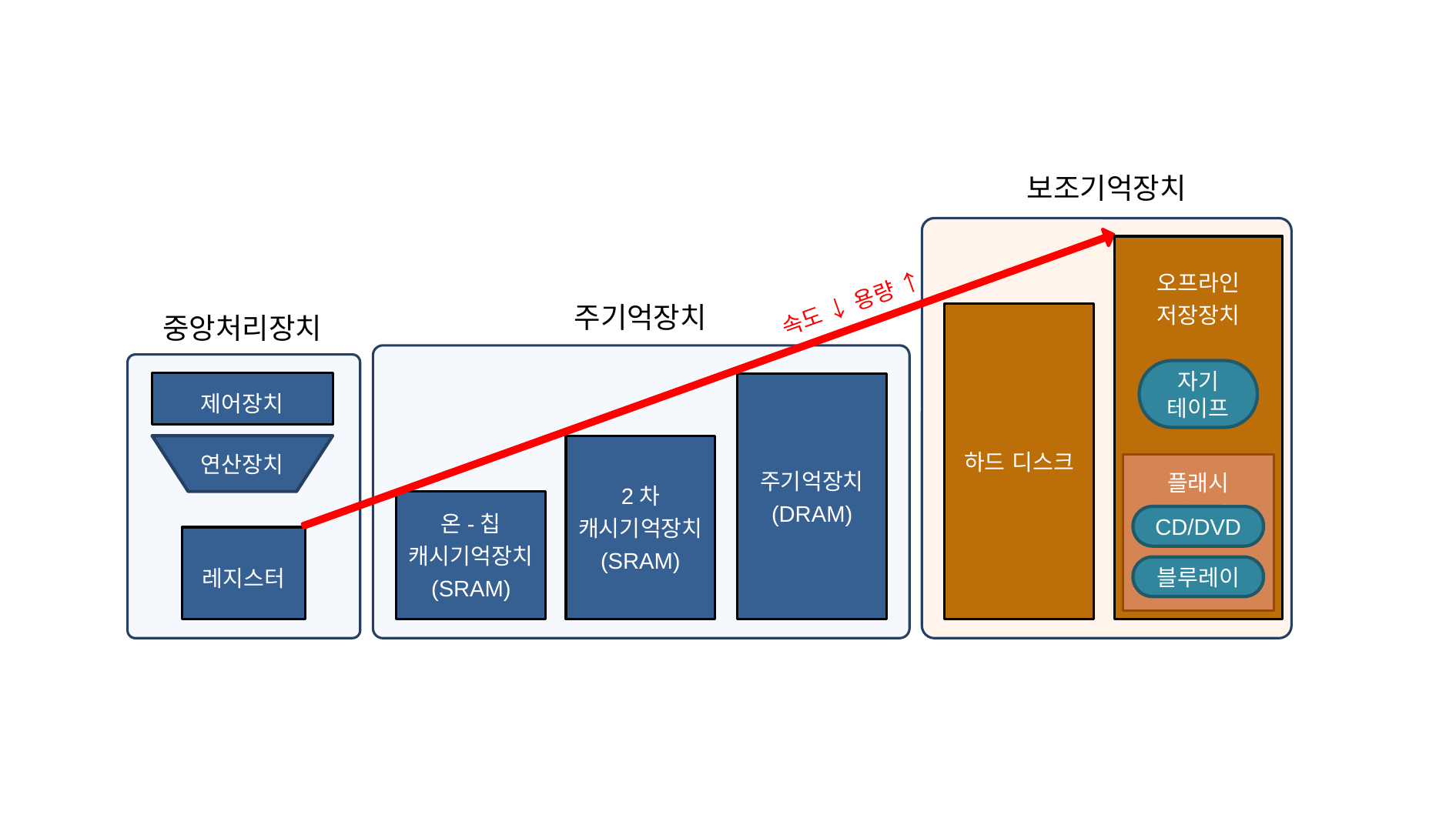

보조기억장치

오프라인
저장장치
속도 ↓ 용량 ↑
주기억장치
중앙처리장치
하드 디스크

자기
테이프

제어장치
주기억장치
(DRAM)
연산장치
2차
캐시기억장치
(SRAM)
플래시 메모리
온-칩
캐시기억장치
(SRAM)
CD/DVD
레지스터
블루레이